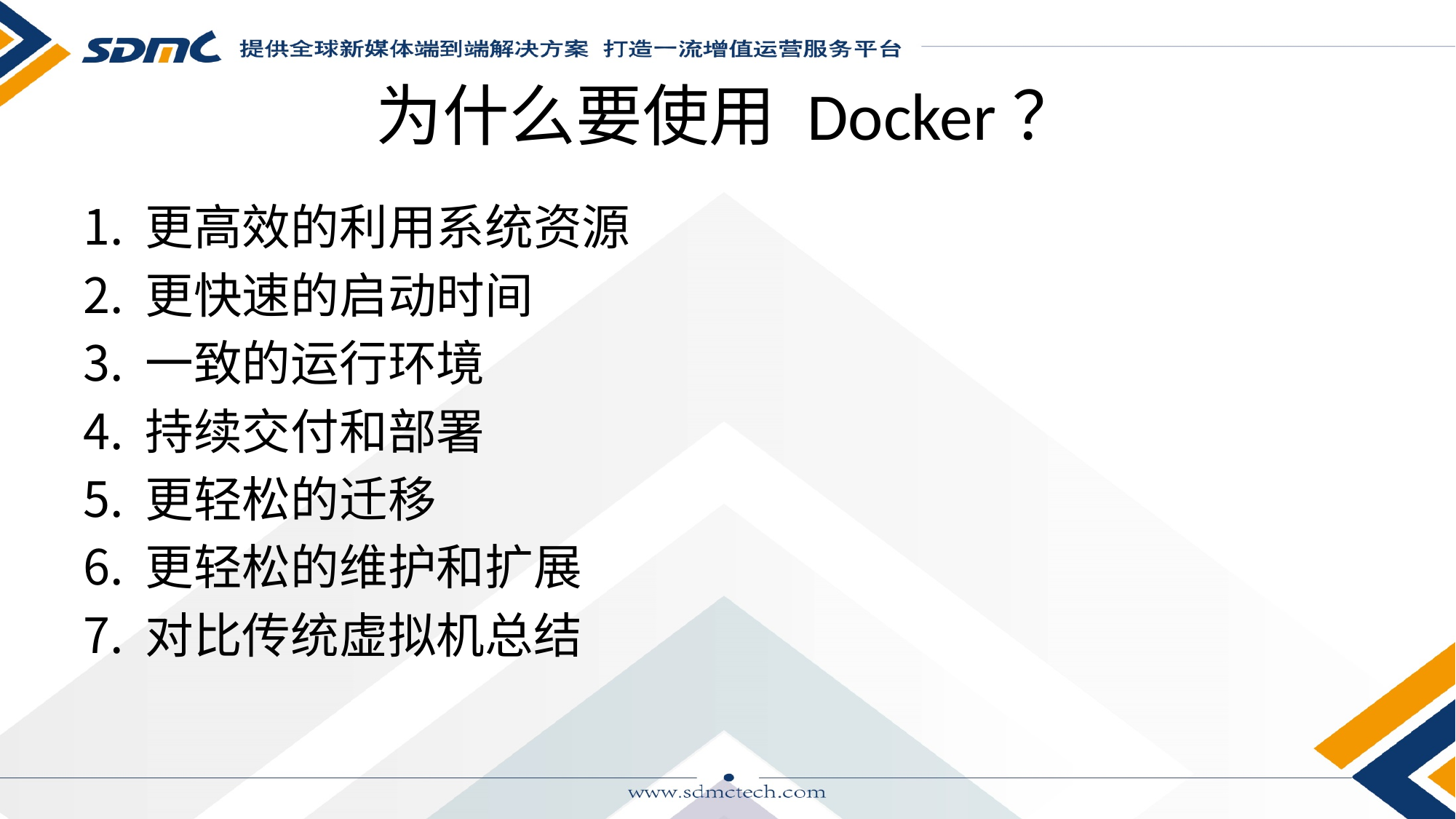

# 为什么要使用 Docker？
更高效的利用系统资源
更快速的启动时间
一致的运行环境
持续交付和部署
更轻松的迁移
更轻松的维护和扩展
对比传统虚拟机总结